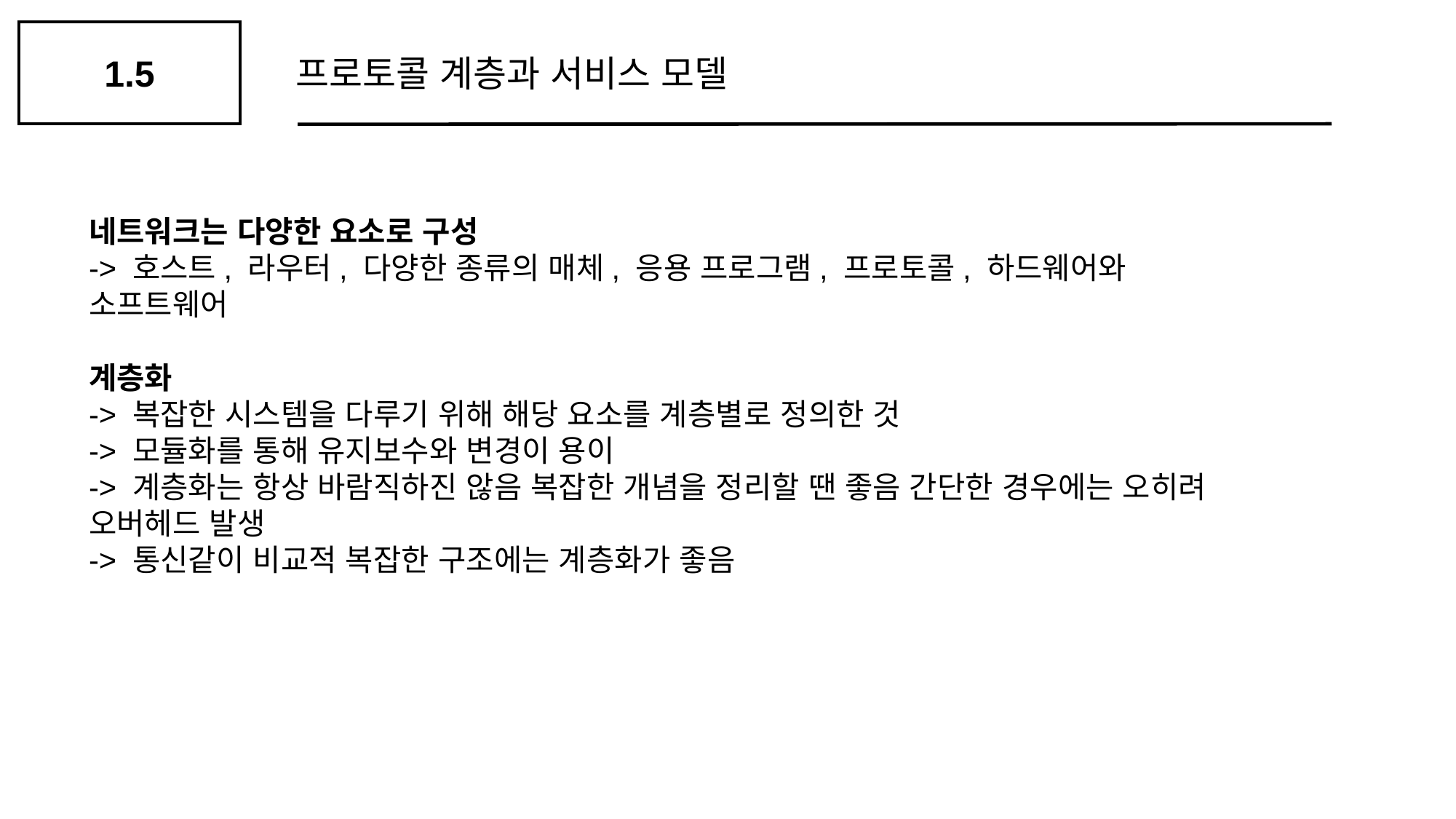

1.5
프로토콜 계층과 서비스 모델
네트워크는 다양한 요소로 구성
-> 호스트, 라우터, 다양한 종류의 매체, 응용 프로그램, 프로토콜, 하드웨어와 소프트웨어

계층화
-> 복잡한 시스템을 다루기 위해 해당 요소를 계층별로 정의한 것
-> 모듈화를 통해 유지보수와 변경이 용이
-> 계층화는 항상 바람직하진 않음 복잡한 개념을 정리할 땐 좋음 간단한 경우에는 오히려 오버헤드 발생
-> 통신같이 비교적 복잡한 구조에는 계층화가 좋음